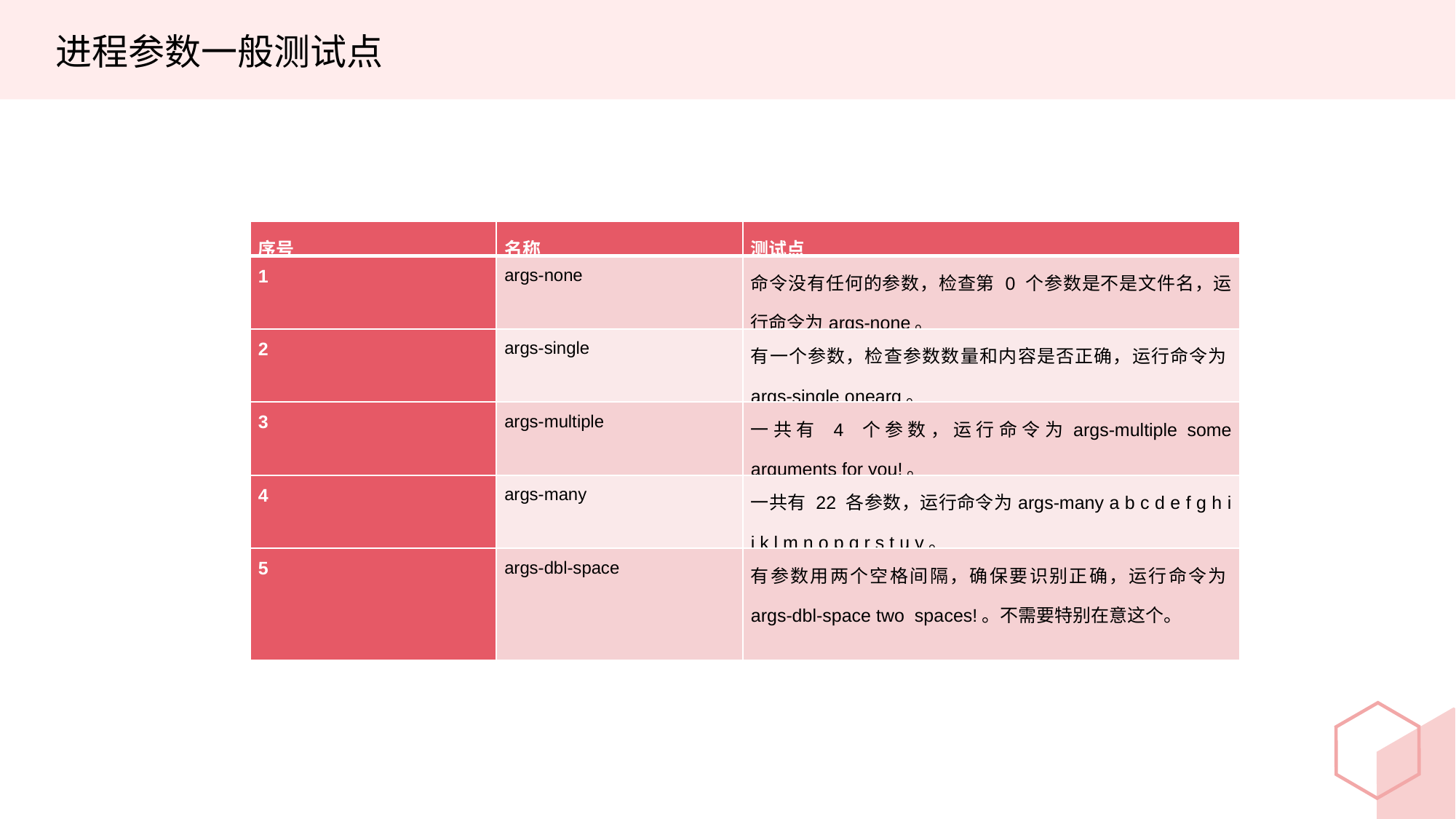

进程参数一般测试点
| 序号 | 名称 | 测试点 |
| --- | --- | --- |
| 1 | args-none | 命令没有任何的参数，检查第 0 个参数是不是文件名，运行命令为args-none。 |
| 2 | args-single | 有一个参数，检查参数数量和内容是否正确，运行命令为args-single onearg。 |
| 3 | args-multiple | 一共有 4 个参数，运行命令为args-multiple some arguments for you!。 |
| 4 | args-many | 一共有 22 各参数，运行命令为args-many a b c d e f g h i j k l m n o p q r s t u v。 |
| 5 | args-dbl-space | 有参数用两个空格间隔，确保要识别正确，运行命令为args-dbl-space two spaces!。不需要特别在意这个。 |